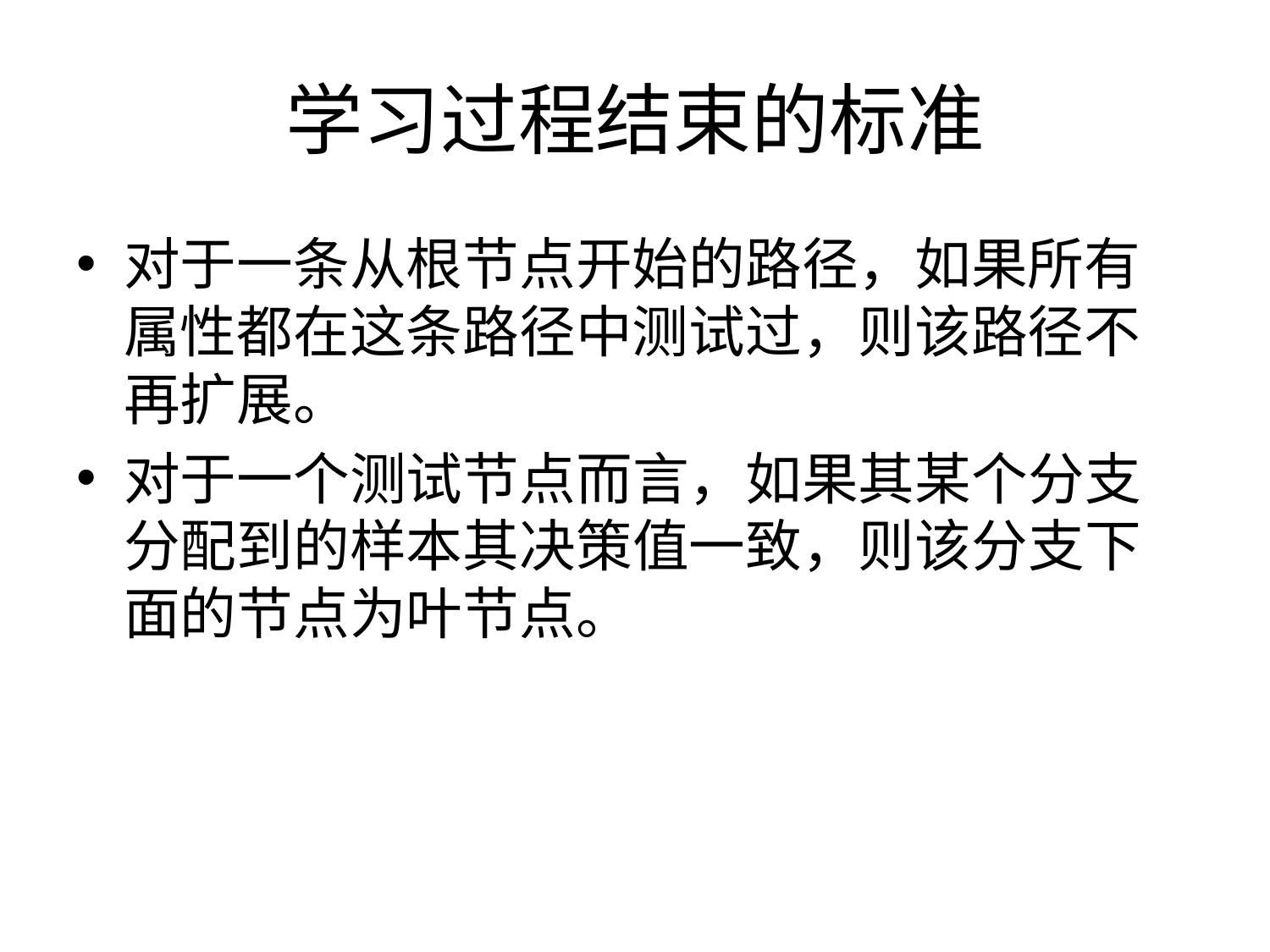

# 学习过程结束的标准
对于一条从根节点开始的路径，如果所有属性都在这条路径中测试过，则该路径不再扩展。
对于一个测试节点而言，如果其某个分支分配到的样本其决策值一致，则该分支下面的节点为叶节点。